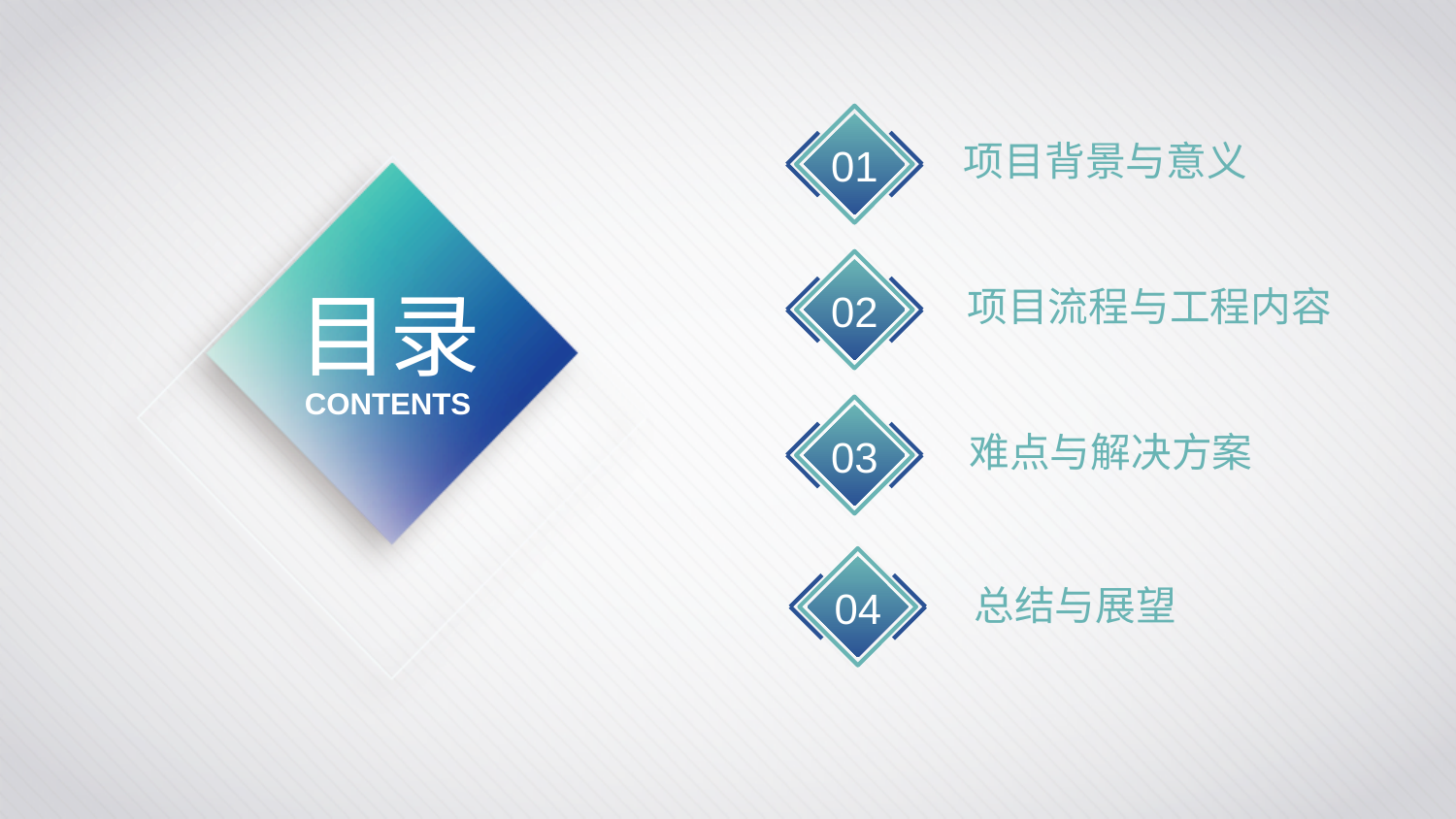

项目背景与意义
01

项目流程与工程内容
02

目录
CONTENTS

难点与解决方案
03

总结与展望
04